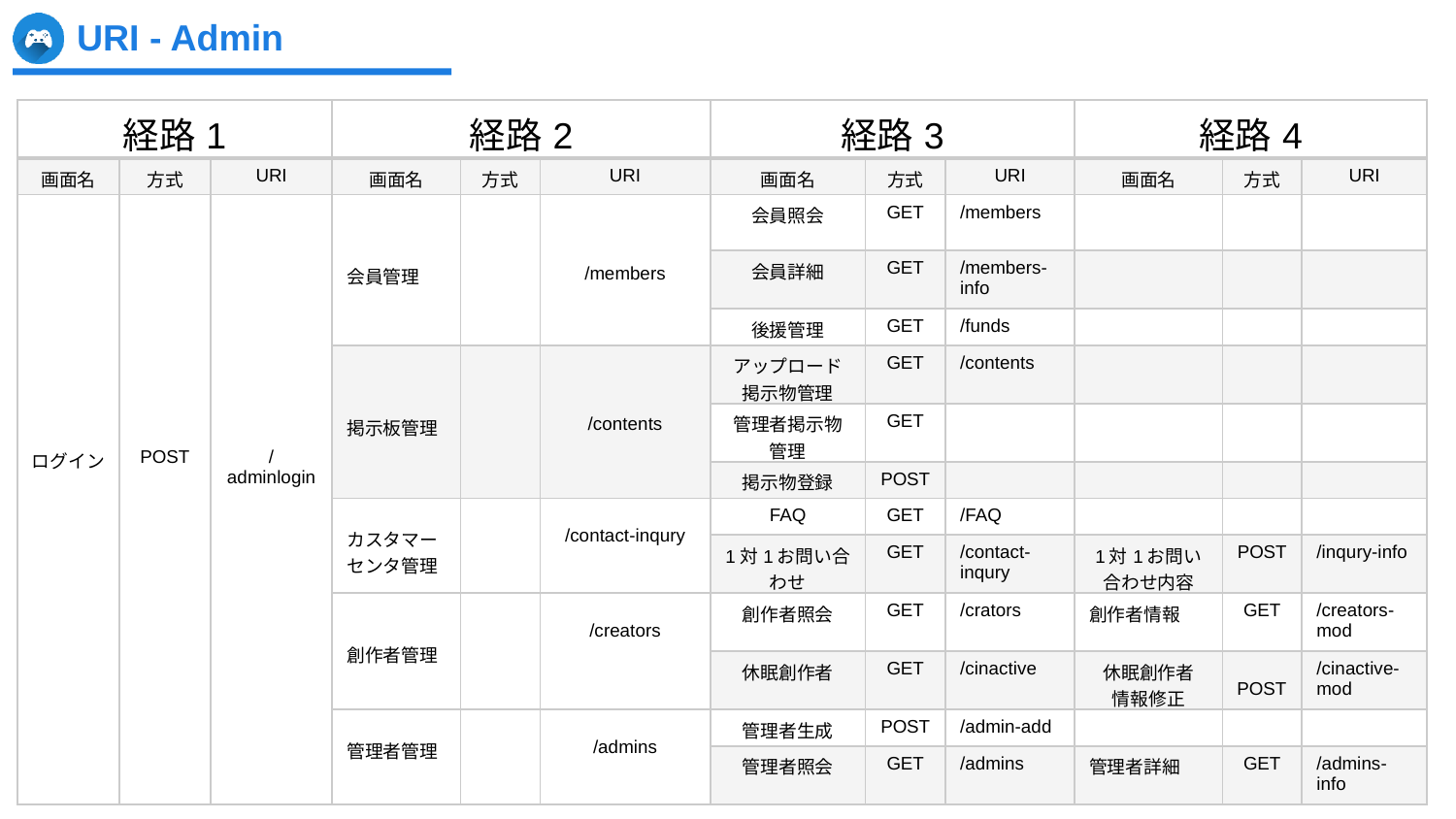

URI - Admin
| 経路1 |  |  | 経路2 |  |  | 経路3 |  |  | 経路4 |  |  |
| --- | --- | --- | --- | --- | --- | --- | --- | --- | --- | --- | --- |
| 画面名 | 方式 | URI | 画面名 | 方式 | URI | 画面名 | 方式 | URI | 画面名 | 方式 | URI |
| ログイン | POST | /adminlogin | 会員管理 |  | /members | 会員照会 | GET | /members |  |  |  |
|  |  |  |  |  |  | 会員詳細 | GET | /members-info |  |  |  |
|  |  |  |  |  |  | 後援管理 | GET | /funds |  |  |  |
|  |  |  | 掲示板管理 |  | /contents | アップロード掲示物管理 | GET | /contents |  |  |  |
|  |  |  |  |  |  | 管理者掲示物管理 | GET |  |  |  |  |
|  |  |  |  |  |  | 掲示物登録 | POST |  |  |  |  |
|  |  |  | カスタマーセンタ管理 |  | /contact-inqury | FAQ | GET | /FAQ |  |  |  |
|  |  |  |  |  |  | 1対1お問い合わせ | GET | /contact-inqury | 1対1お問い合わせ内容 | POST | /inqury-info |
|  |  |  | 創作者管理 |  | /creators | 創作者照会 | GET | /crators | 創作者情報 | GET | /creators-mod |
|  |  |  |  |  |  | 休眠創作者 | GET | /cinactive | 休眠創作者 情報修正 | POST | /cinactive-mod |
|  |  |  | 管理者管理 |  | /admins | 管理者生成 | POST | /admin-add |  |  |  |
|  |  |  |  |  |  | 管理者照会 | GET | /admins | 管理者詳細 | GET | /admins-info |